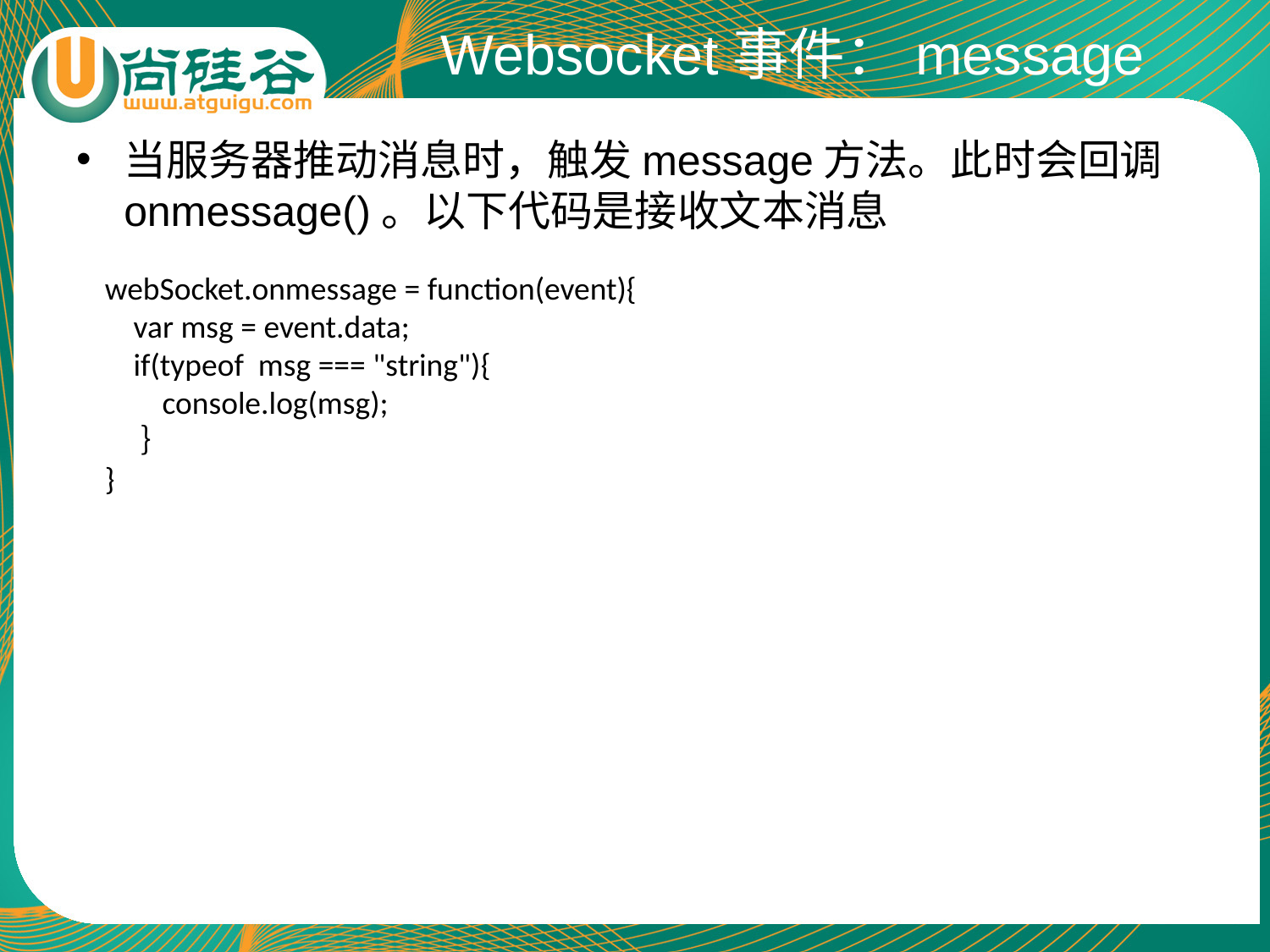

# Websocket事件：message
当服务器推动消息时，触发message方法。此时会回调onmessage()。以下代码是接收文本消息
    webSocket.onmessage = function(event){
        var msg = event.data;
        if(typeof  msg === "string"){
            console.log(msg);
        ｝
    }